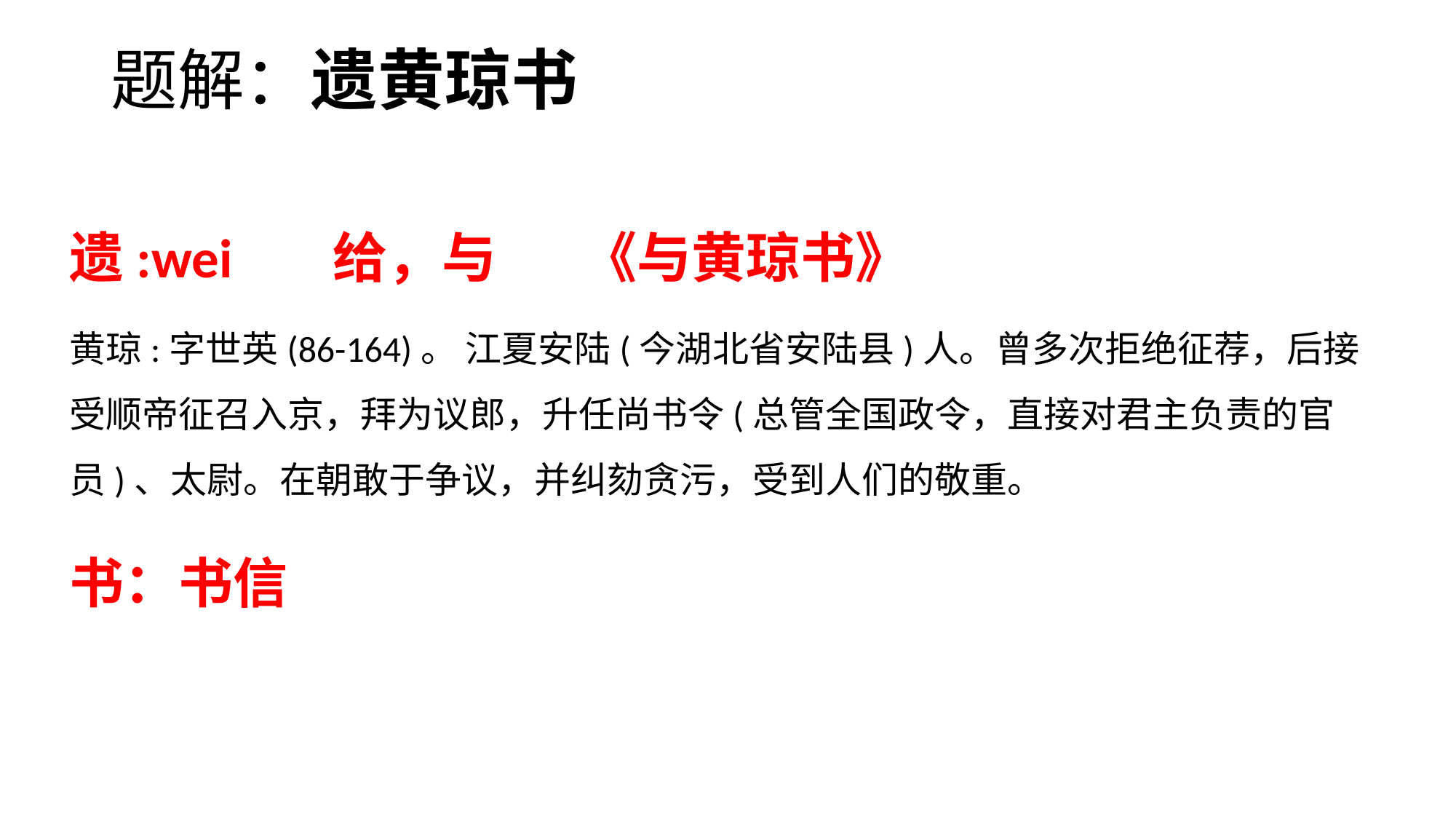

# 题解：遗黄琼书
遗:wei       给，与       《与黄琼书》
黄琼:字世英(86-164)。 江夏安陆(今湖北省安陆县)人。曾多次拒绝征荐，后接受顺帝征召入京，拜为议郎，升任尚书令(总管全国政令，直接对君主负责的官员)、太尉。在朝敢于争议，并纠劾贪污，受到人们的敬重。
书：书信